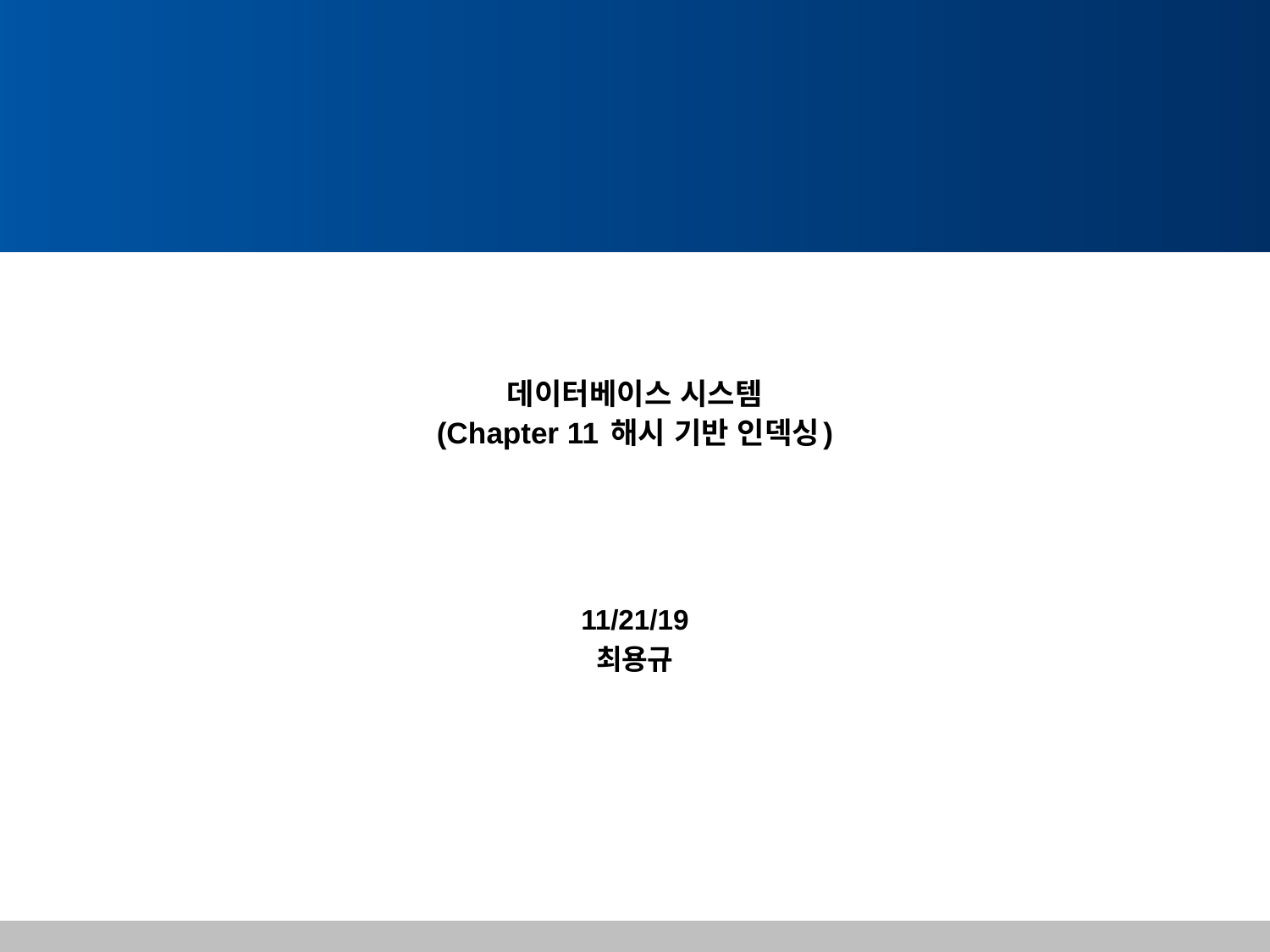

# 데이터베이스 시스템 (Chapter 11 해시 기반 인덱싱)
11/21/19
최용규